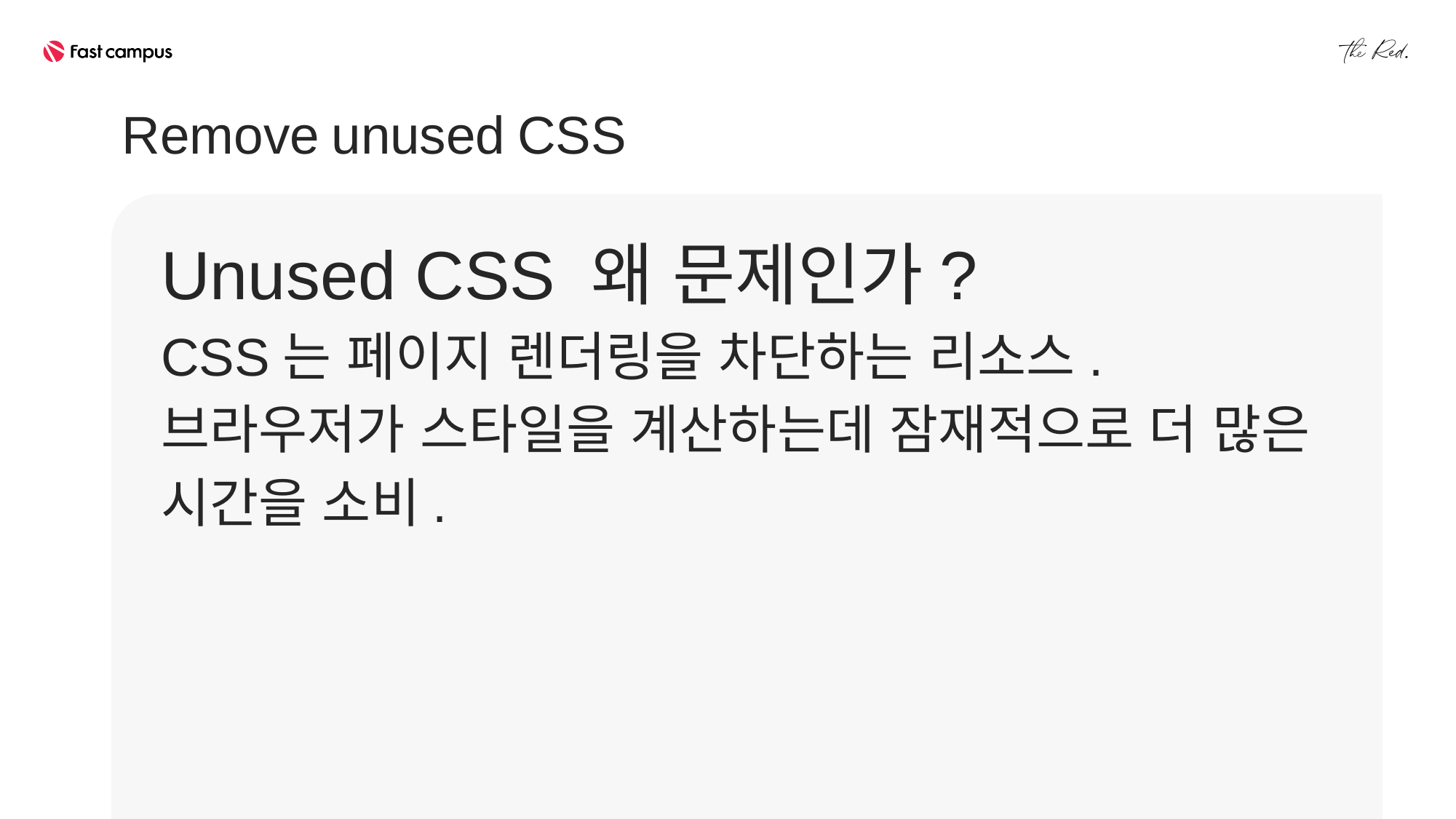

Remove unused CSS
Unused CSS 왜 문제인가?
CSS는 페이지 렌더링을 차단하는 리소스. 브라우저가 스타일을 계산하는데 잠재적으로 더 많은 시간을 소비.